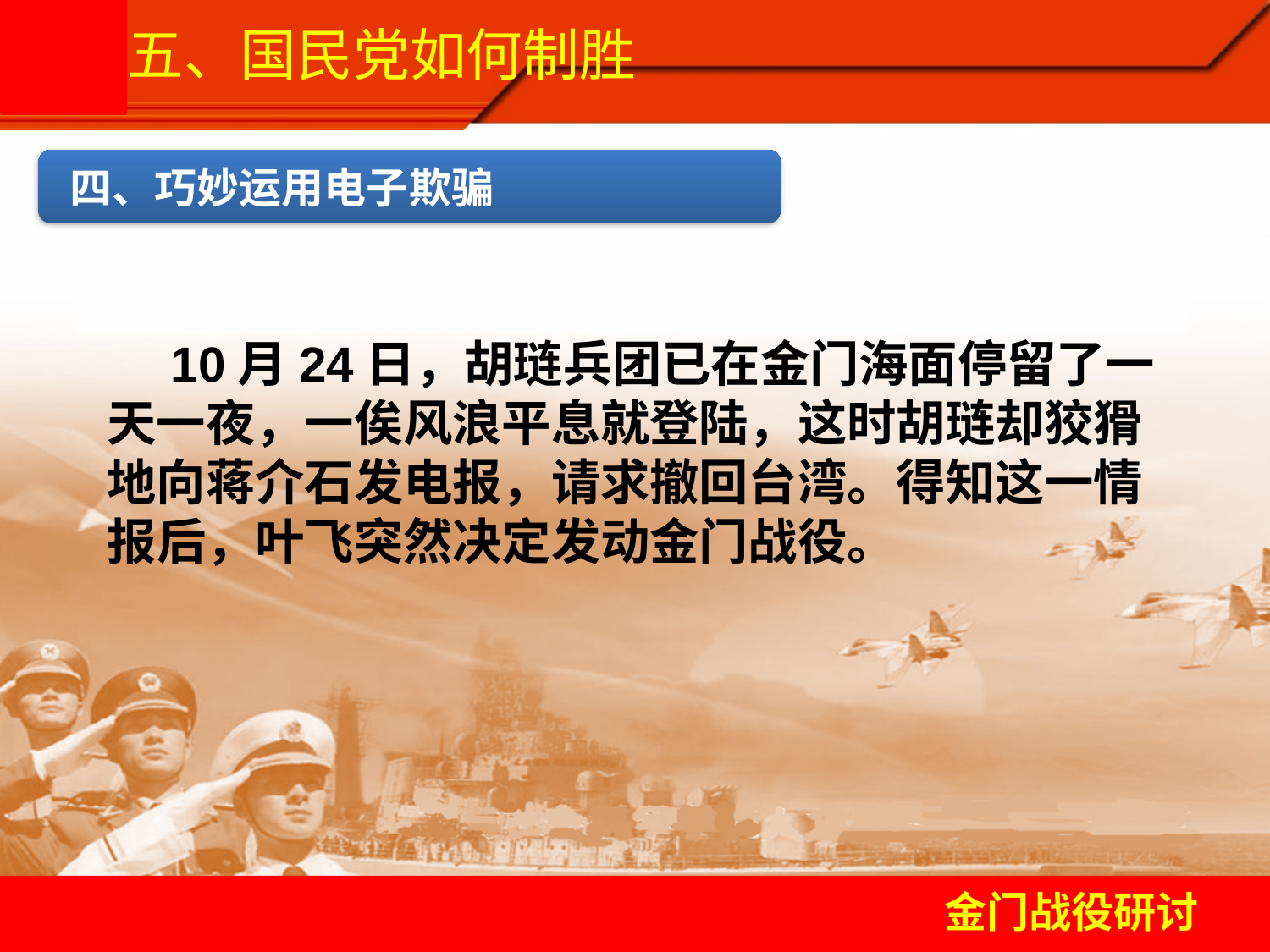

五、国民党如何制胜

四、巧妙运用电子欺骗
10月24日，胡琏兵团已在金门海面停留了一天一夜，一俟风浪平息就登陆，这时胡琏却狡猾地向蒋介石发电报，请求撤回台湾。得知这一情报后，叶飞突然决定发动金门战役。
金门战役研讨